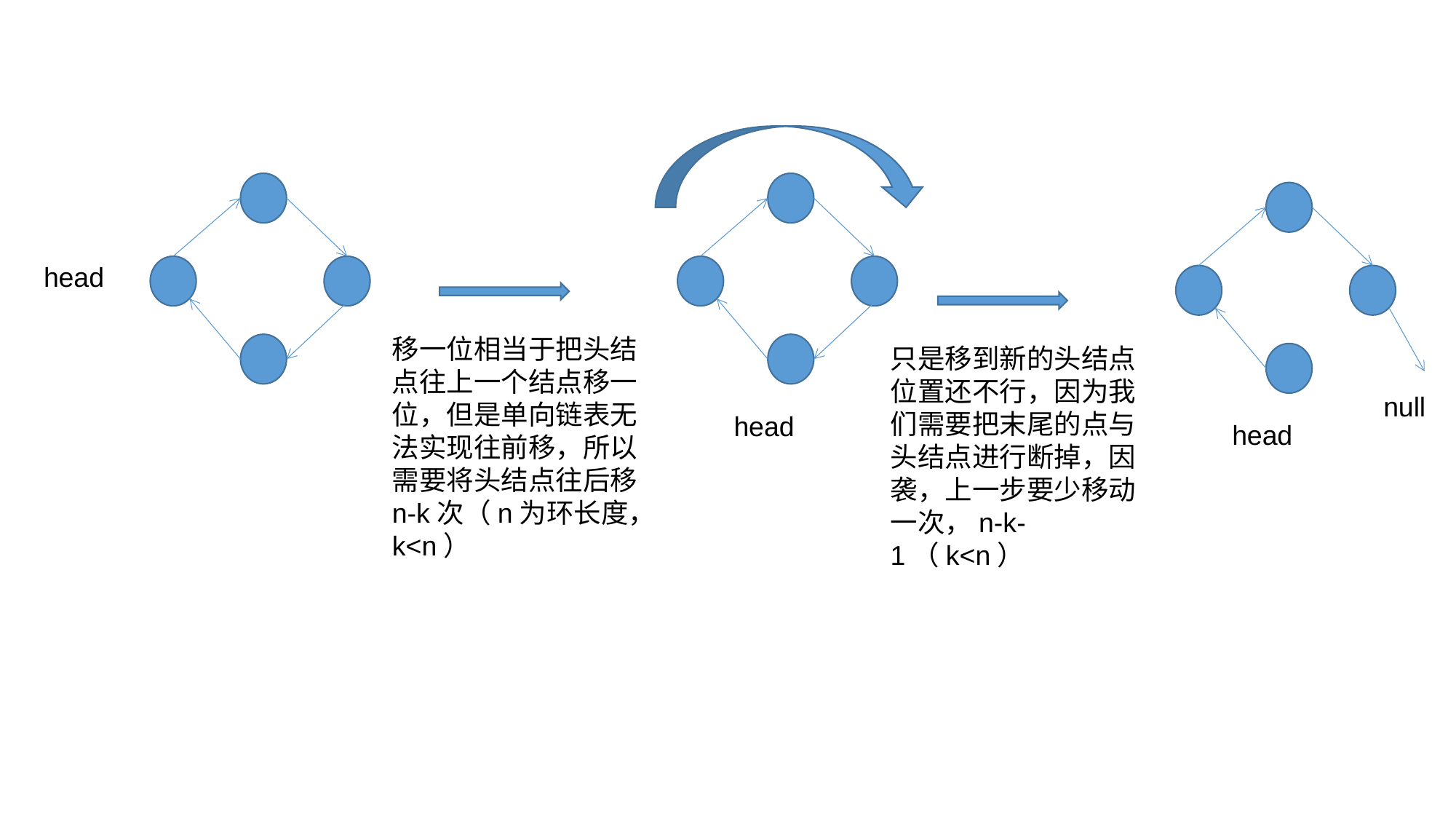

head

移一位相当于把头结点往上一个结点移一位，但是单向链表无法实现往前移，所以需要将头结点往后移n-k次（n为环长度，k<n）

只是移到新的头结点位置还不行，因为我们需要把末尾的点与头结点进行断掉，因袭，上一步要少移动一次，n-k-1（k<n）

null
head
head